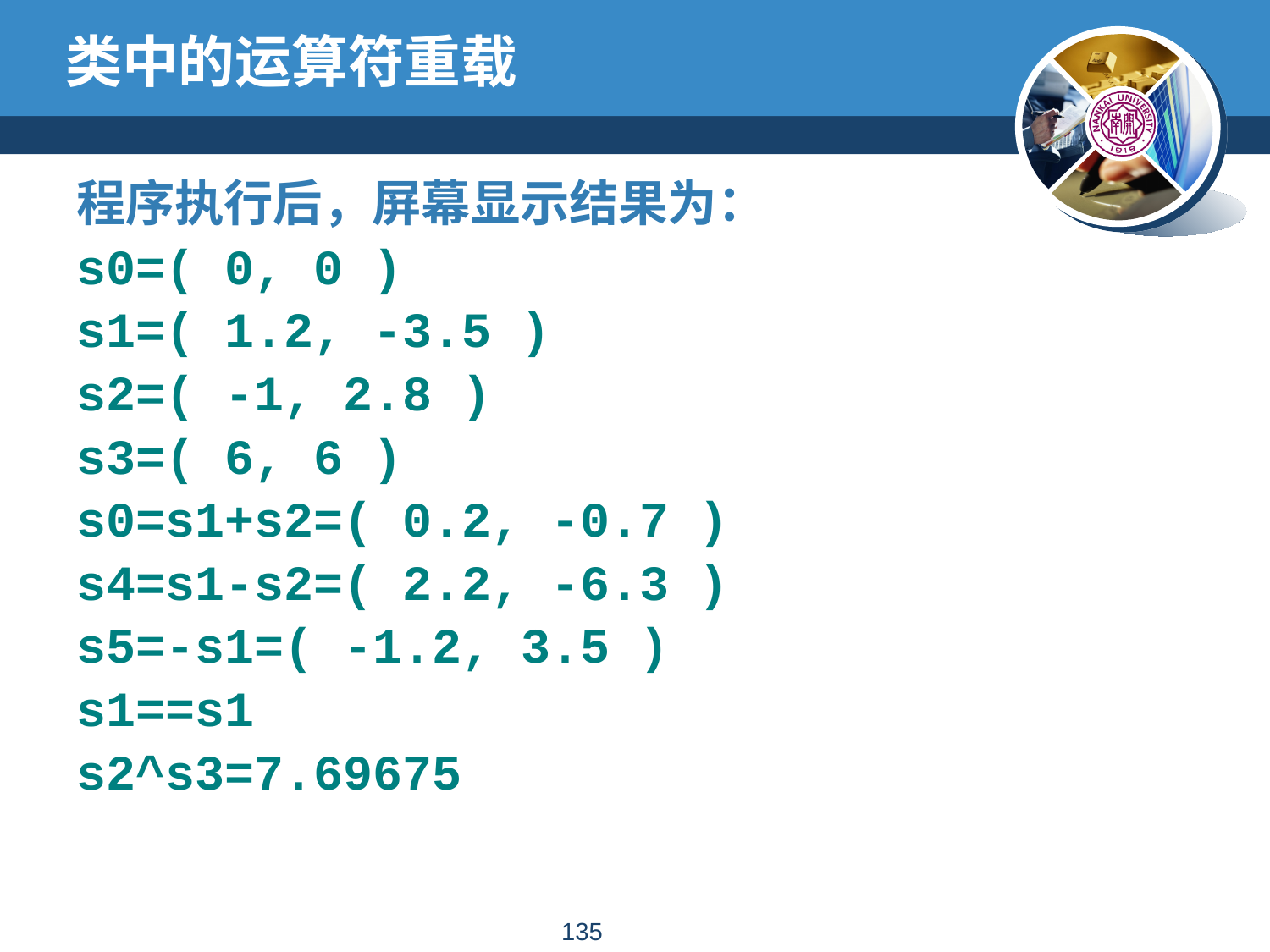

# 类中的运算符重载
程序执行后，屏幕显示结果为：
s0=( 0, 0 )
s1=( 1.2, -3.5 )
s2=( -1, 2.8 )
s3=( 6, 6 )
s0=s1+s2=( 0.2, -0.7 )
s4=s1-s2=( 2.2, -6.3 )
s5=-s1=( -1.2, 3.5 )
s1==s1
s2^s3=7.69675
135